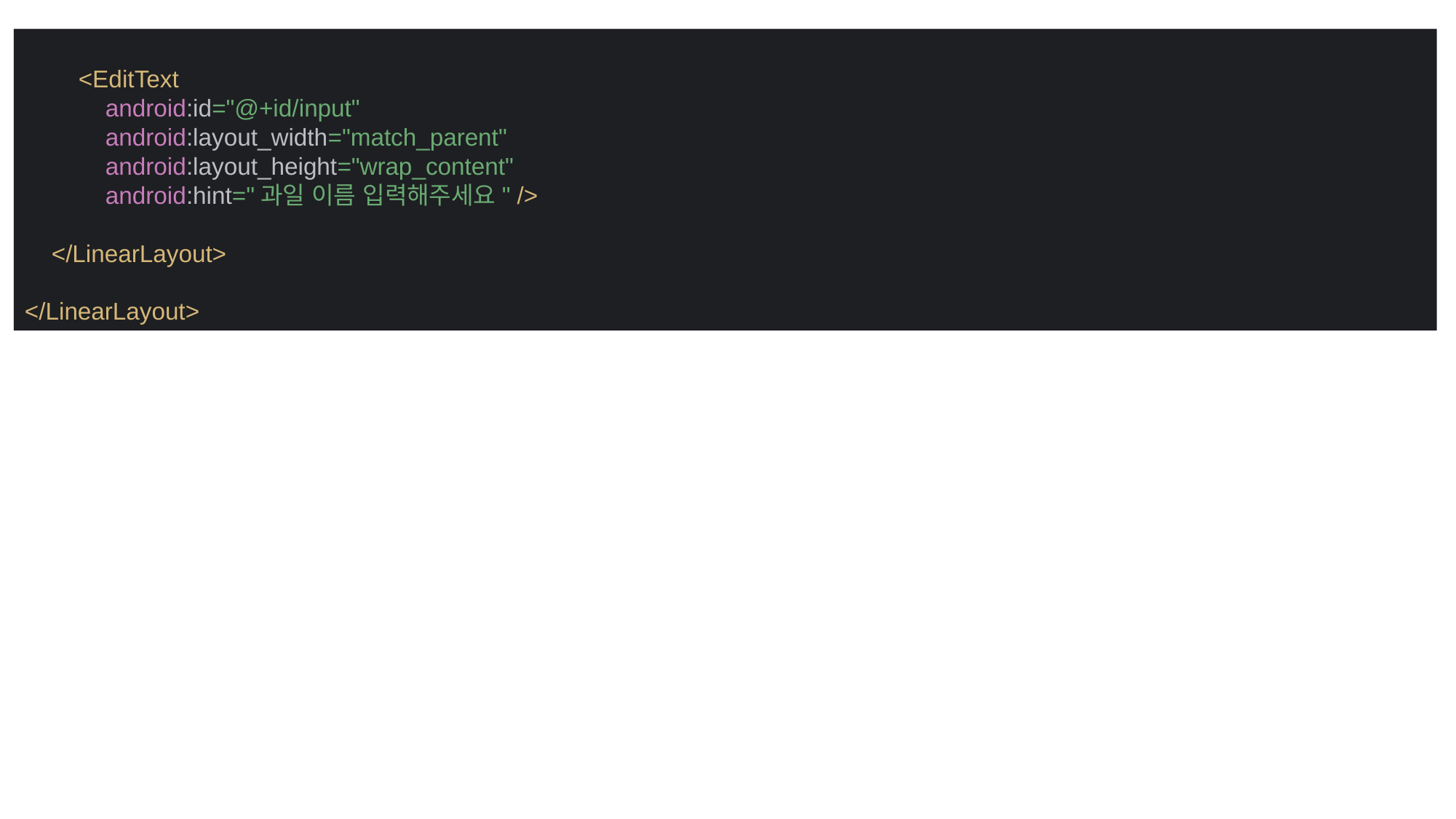

<EditText
            android:id="@+id/input"
            android:layout_width="match_parent"
            android:layout_height="wrap_content"
            android:hint="과일 이름 입력해주세요" />
    </LinearLayout>
</LinearLayout>